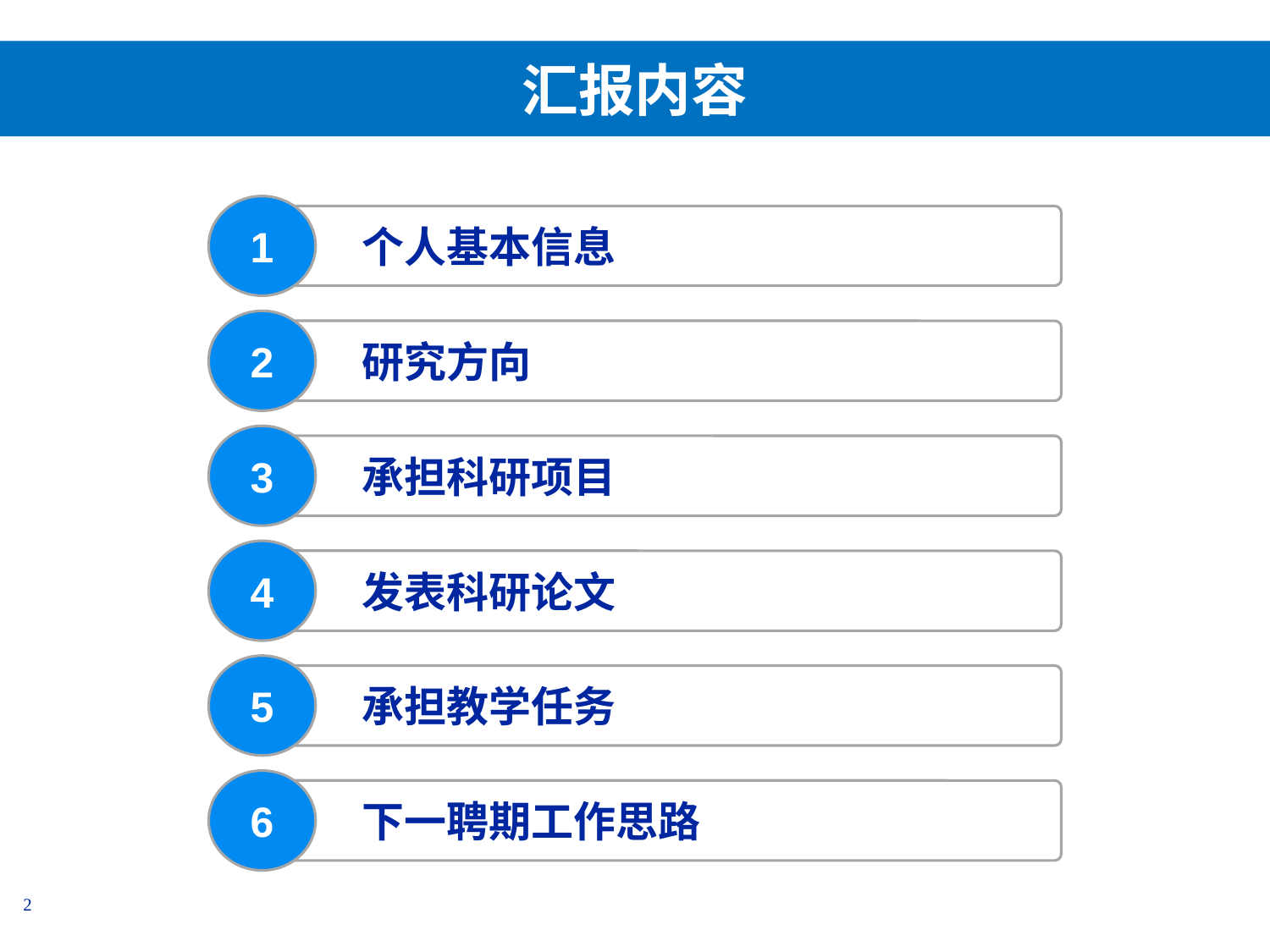

# 汇报内容
1
        个人基本信息
2
        研究方向
3
        承担科研项目
4
        发表科研论文
5
        承担教学任务
6
        下一聘期工作思路